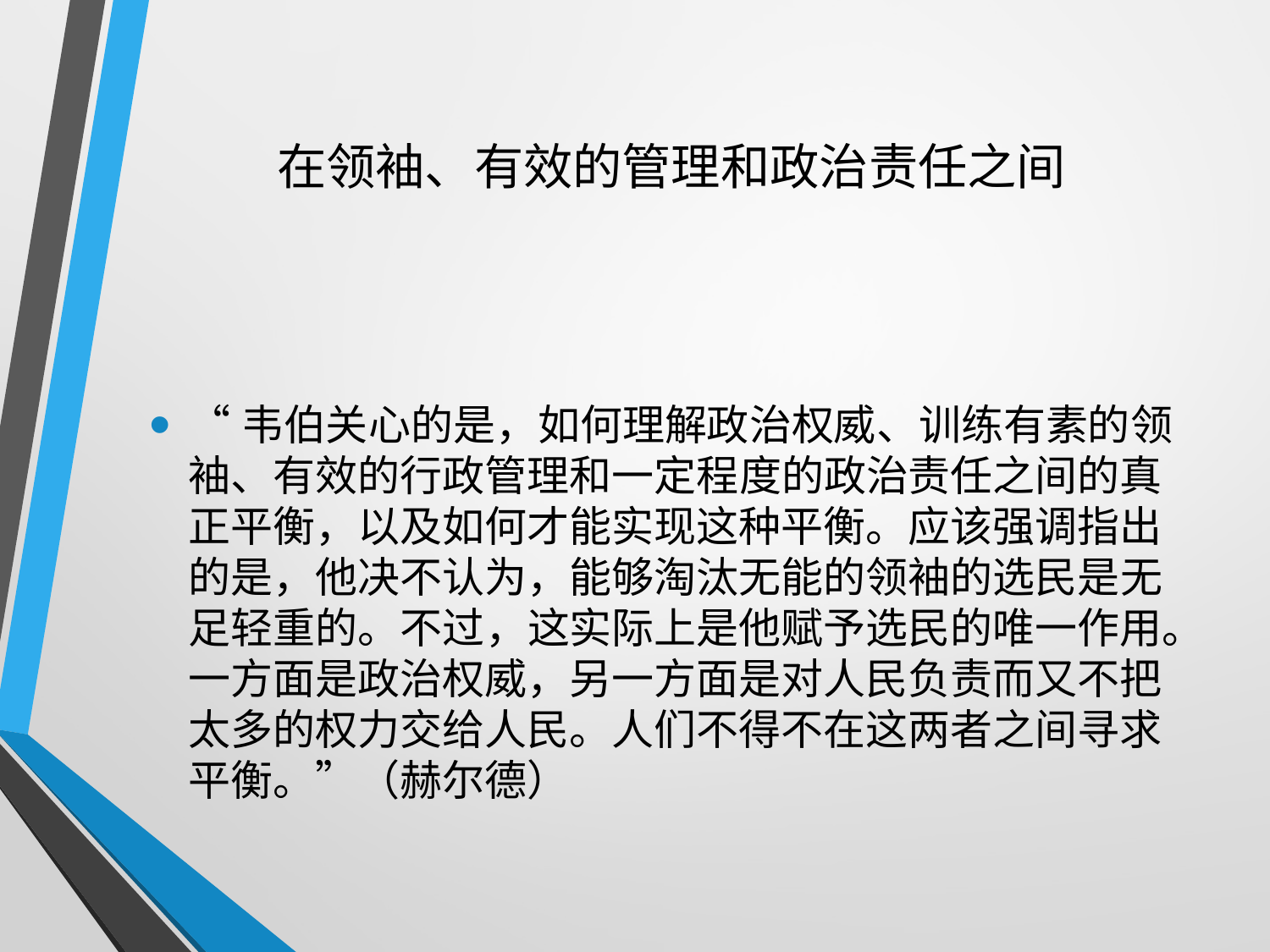

# 在领袖、有效的管理和政治责任之间
“韦伯关心的是，如何理解政治权威、训练有素的领袖、有效的行政管理和一定程度的政治责任之间的真正平衡，以及如何才能实现这种平衡。应该强调指出的是，他决不认为，能够淘汰无能的领袖的选民是无足轻重的。不过，这实际上是他赋予选民的唯一作用。一方面是政治权威，另一方面是对人民负责而又不把太多的权力交给人民。人们不得不在这两者之间寻求平衡。”（赫尔德）